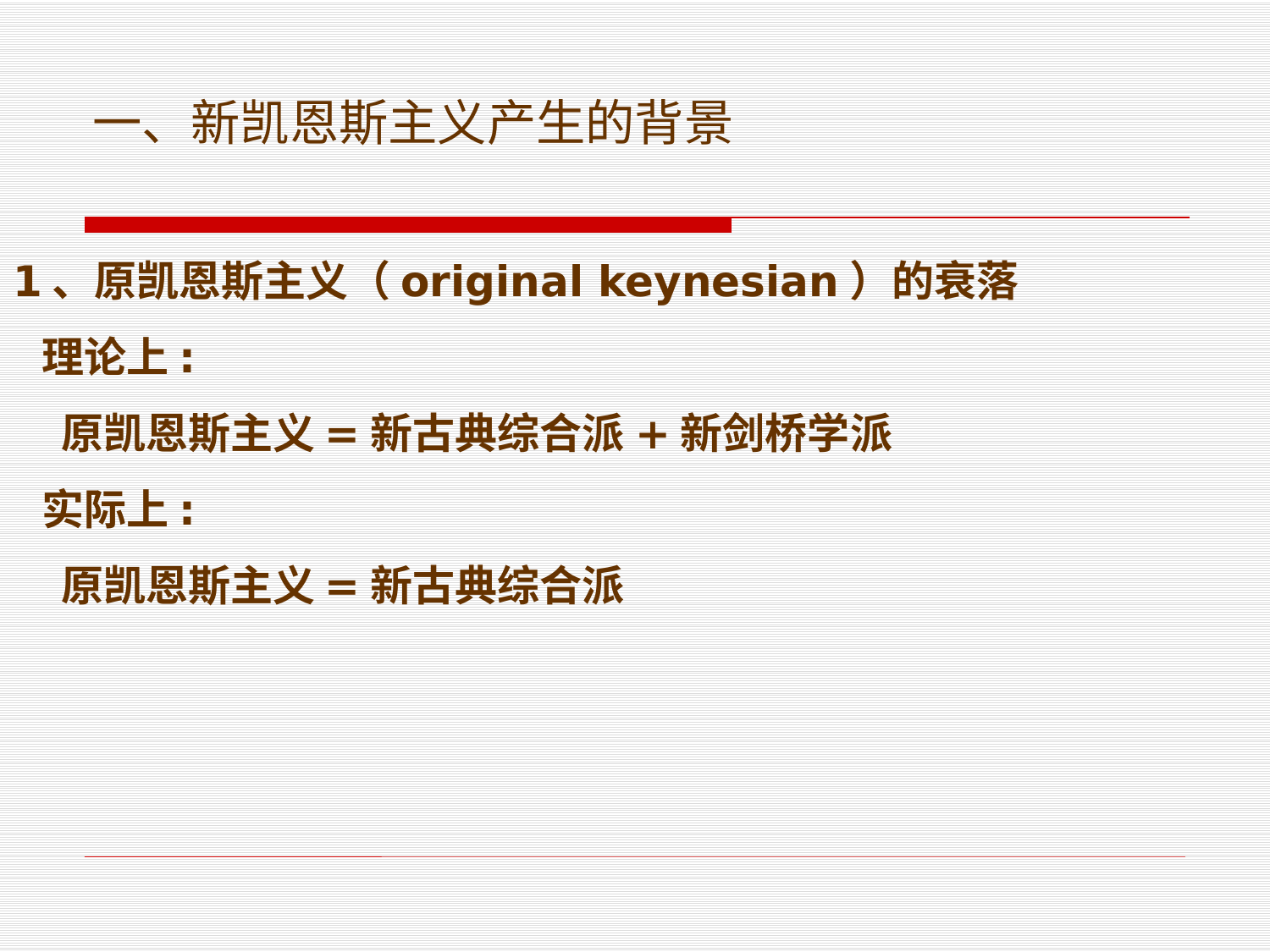

一、新凯恩斯主义产生的背景
1、原凯恩斯主义（original keynesian）的衰落
  理论上:
    原凯恩斯主义=新古典综合派+新剑桥学派
  实际上:
    原凯恩斯主义=新古典综合派